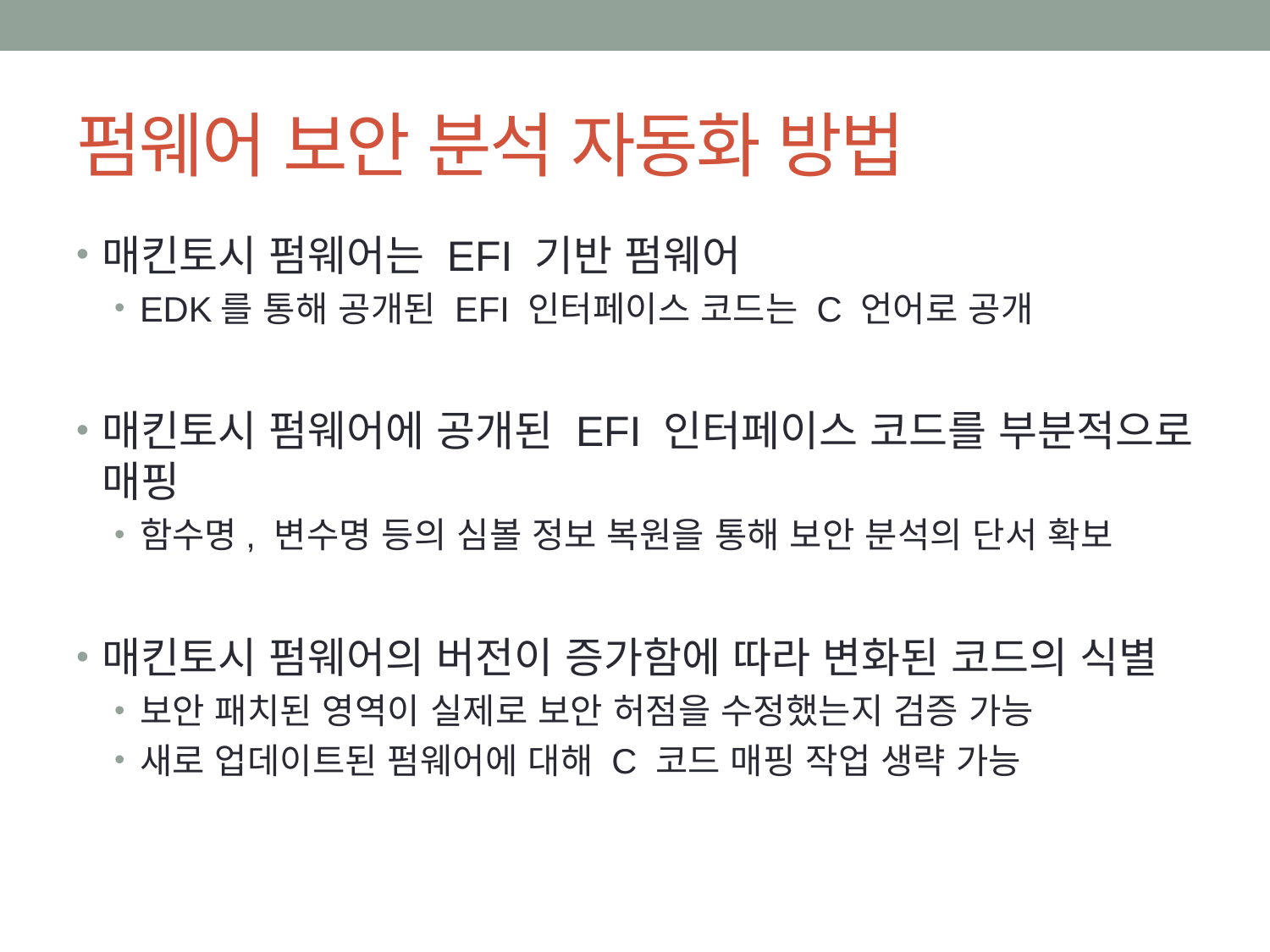

# 펌웨어 보안 분석 자동화 방법
매킨토시 펌웨어는 EFI 기반 펌웨어
EDK를 통해 공개된 EFI 인터페이스 코드는 C 언어로 공개

매킨토시 펌웨어에 공개된 EFI 인터페이스 코드를 부분적으로 매핑
함수명, 변수명 등의 심볼 정보 복원을 통해 보안 분석의 단서 확보

매킨토시 펌웨어의 버전이 증가함에 따라 변화된 코드의 식별
보안 패치된 영역이 실제로 보안 허점을 수정했는지 검증 가능
새로 업데이트된 펌웨어에 대해 C 코드 매핑 작업 생략 가능